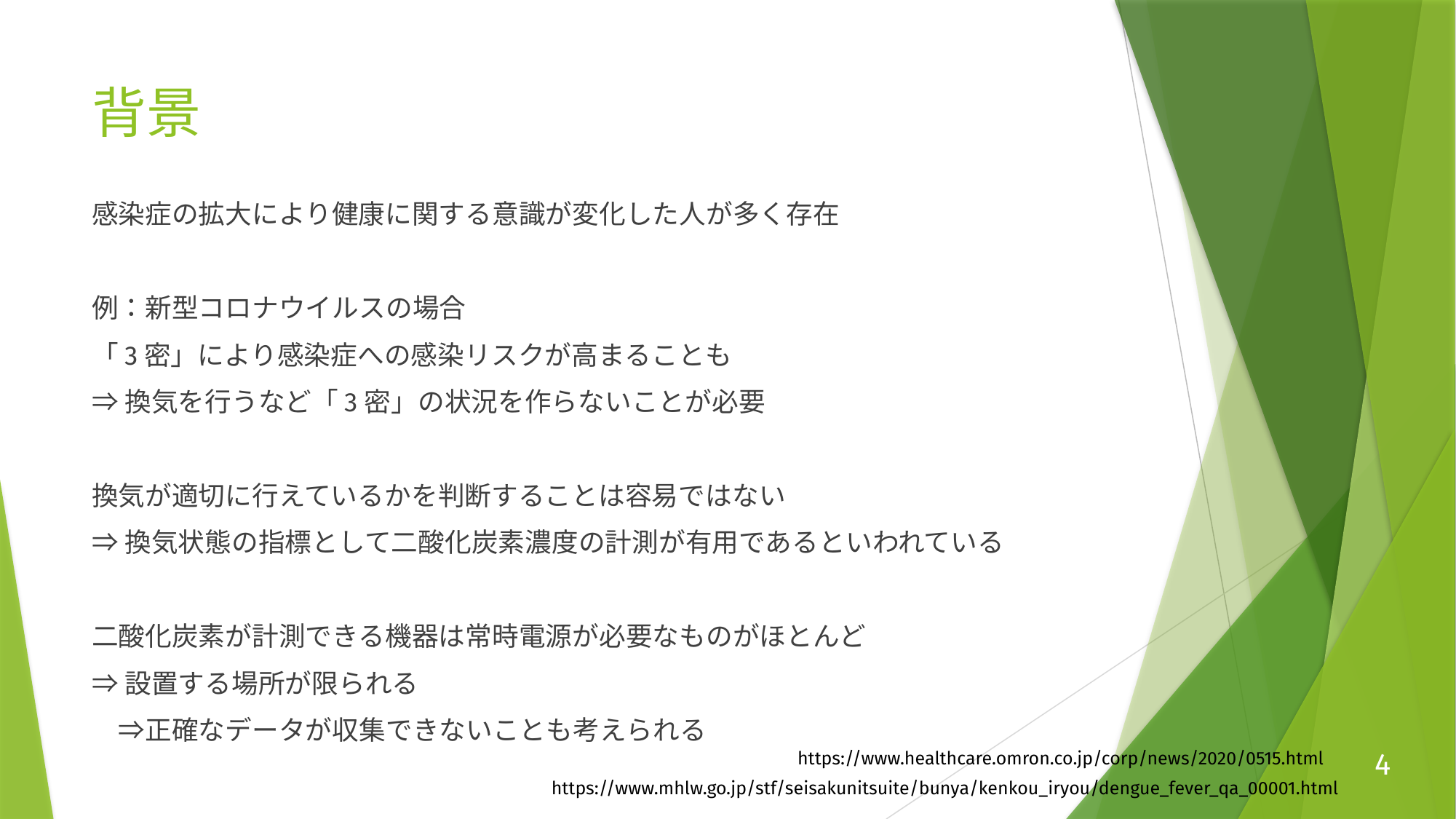

# 背景
感染症の拡大により健康に関する意識が変化した人が多く存在

例：新型コロナウイルスの場合
「3密」により感染症への感染リスクが高まることも
⇒換気を行うなど「3密」の状況を作らないことが必要

換気が適切に行えているかを判断することは容易ではない
⇒換気状態の指標として二酸化炭素濃度の計測が有用であるといわれている

二酸化炭素が計測できる機器は常時電源が必要なものがほとんど
⇒設置する場所が限られる
　⇒正確なデータが収集できないことも考えられる
https://www.healthcare.omron.co.jp/corp/news/2020/0515.html
4
https://www.mhlw.go.jp/stf/seisakunitsuite/bunya/kenkou_iryou/dengue_fever_qa_00001.html